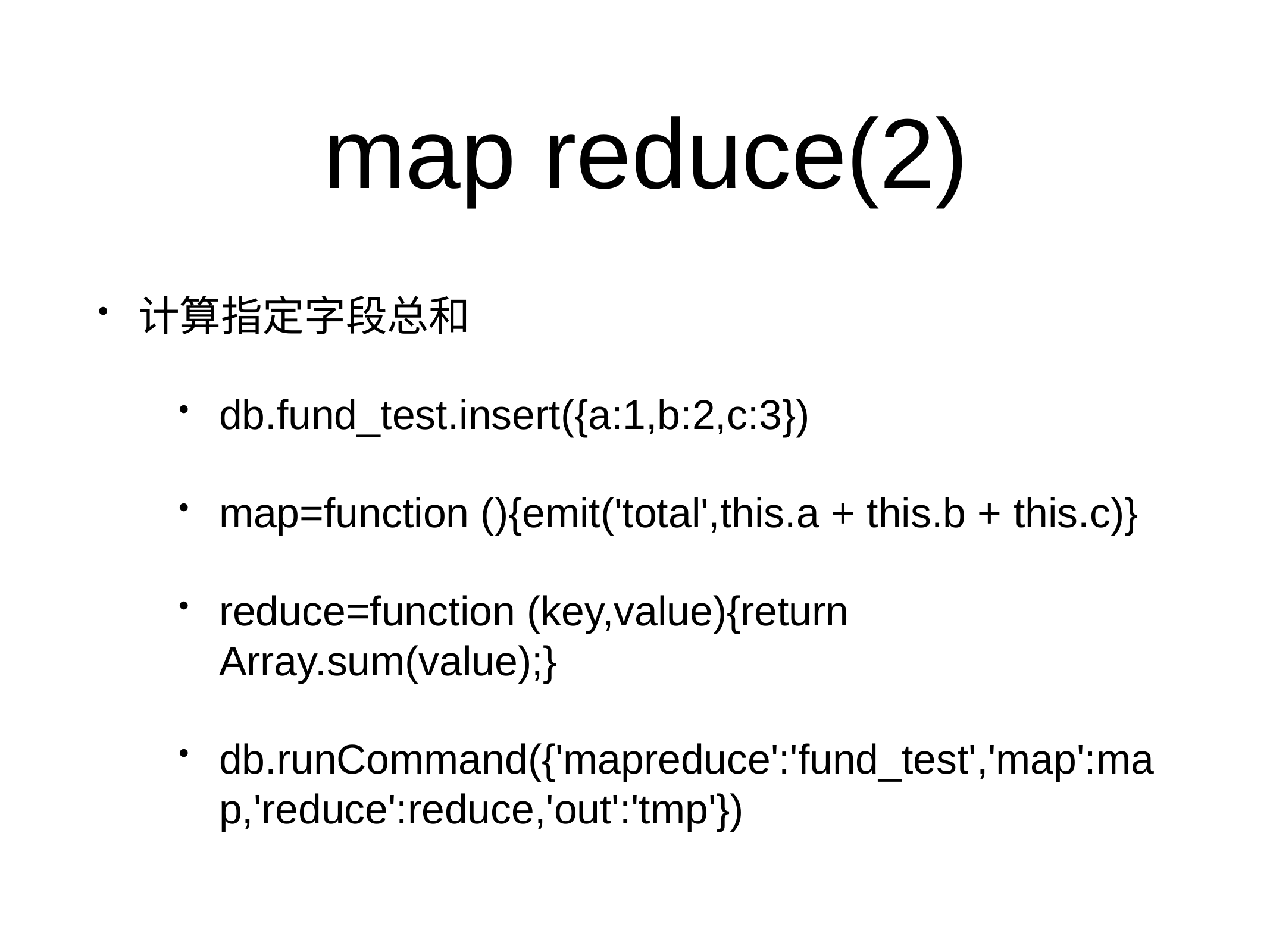

# map reduce(2)
计算指定字段总和
db.fund_test.insert({a:1,b:2,c:3})
map=function (){emit('total',this.a + this.b + this.c)}
reduce=function (key,value){return Array.sum(value);}
db.runCommand({'mapreduce':'fund_test','map':map,'reduce':reduce,'out':'tmp'})